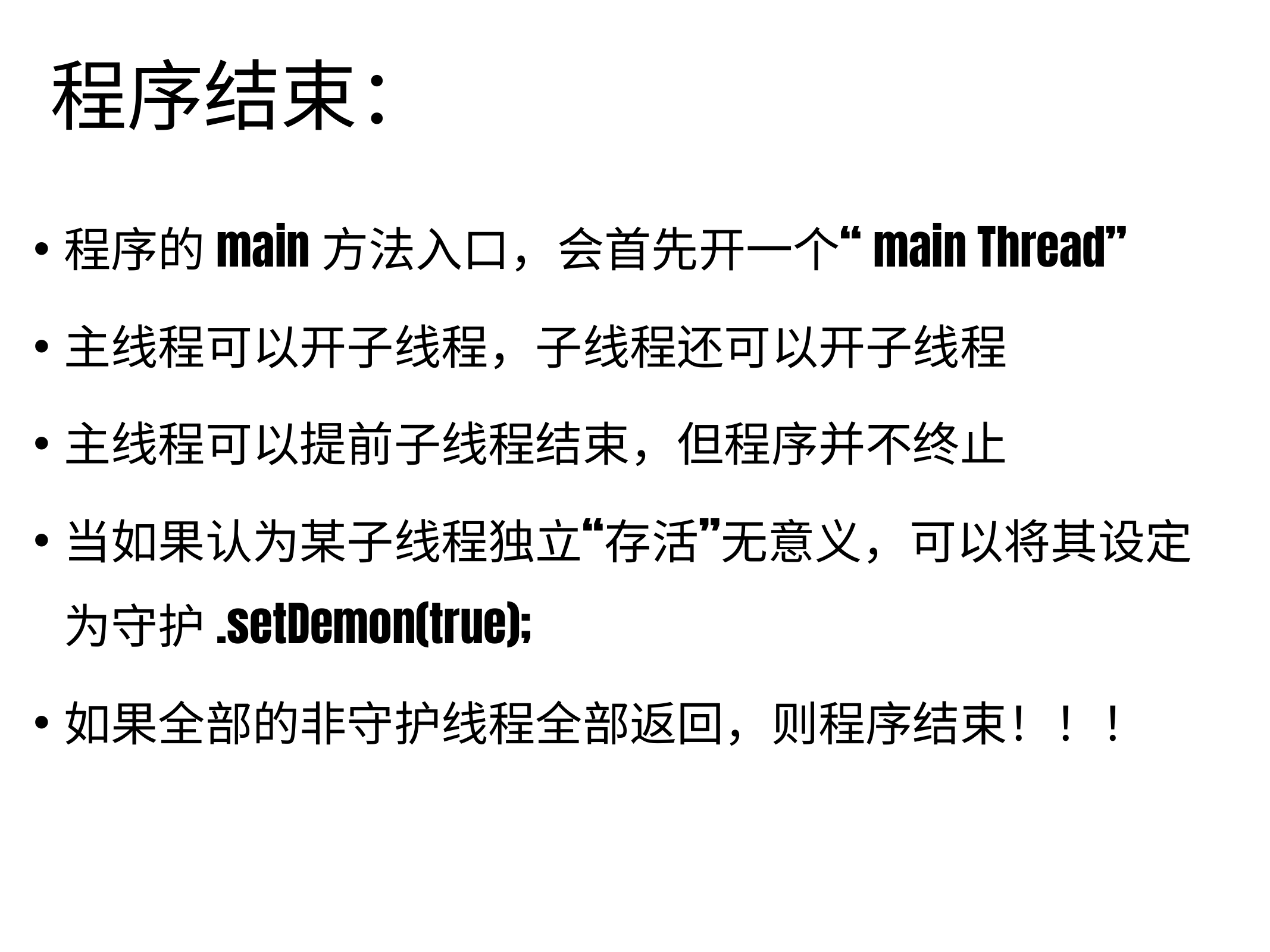

# 程序结束：
程序的main方法入口，会首先开一个“main Thread”
主线程可以开子线程，子线程还可以开子线程
主线程可以提前子线程结束，但程序并不终止
当如果认为某子线程独立“存活”无意义，可以将其设定为守护.setDemon(true);
如果全部的非守护线程全部返回，则程序结束！！！
10